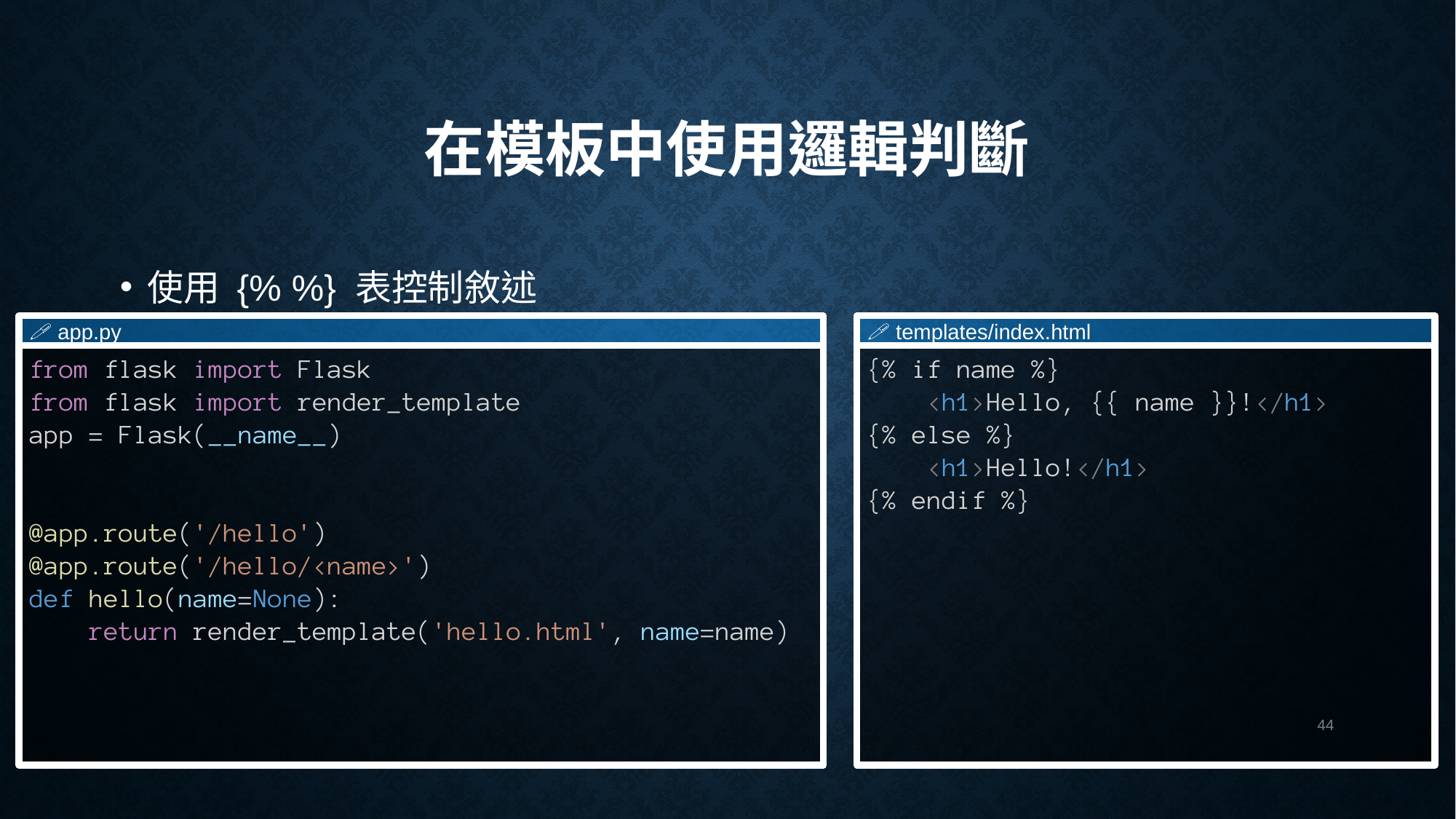

# 在模板中使用邏輯判斷
使用 {% %} 表控制敘述
🖊 app.py
from flask import Flask
from flask import render_template
app = Flask(__name__)
@app.route('/hello')
@app.route('/hello/<name>')
def hello(name=None):
    return render_template('hello.html', name=name)
🖊 templates/index.html
{% if name %}
    <h1>Hello, {{ name }}!</h1>
{% else %}
    <h1>Hello!</h1>
{% endif %}
44